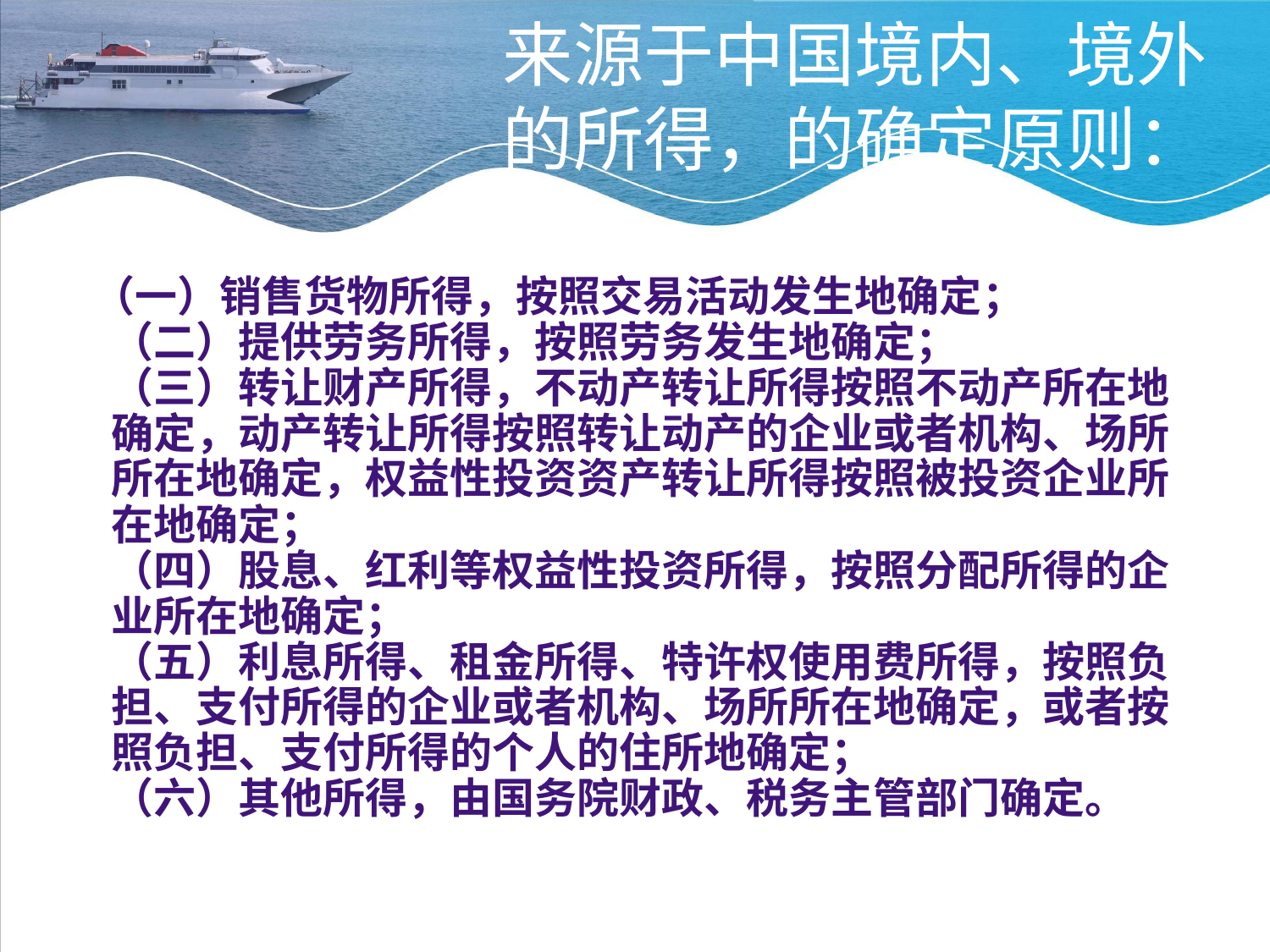

# 来源于中国境内、境外的所得，的确定原则：
  （一）销售货物所得，按照交易活动发生地确定；
（二）提供劳务所得，按照劳务发生地确定；
（三）转让财产所得，不动产转让所得按照不动产所在地确定，动产转让所得按照转让动产的企业或者机构、场所所在地确定，权益性投资资产转让所得按照被投资企业所在地确定；
（四）股息、红利等权益性投资所得，按照分配所得的企业所在地确定；
（五）利息所得、租金所得、特许权使用费所得，按照负担、支付所得的企业或者机构、场所所在地确定，或者按照负担、支付所得的个人的住所地确定；
（六）其他所得，由国务院财政、税务主管部门确定。